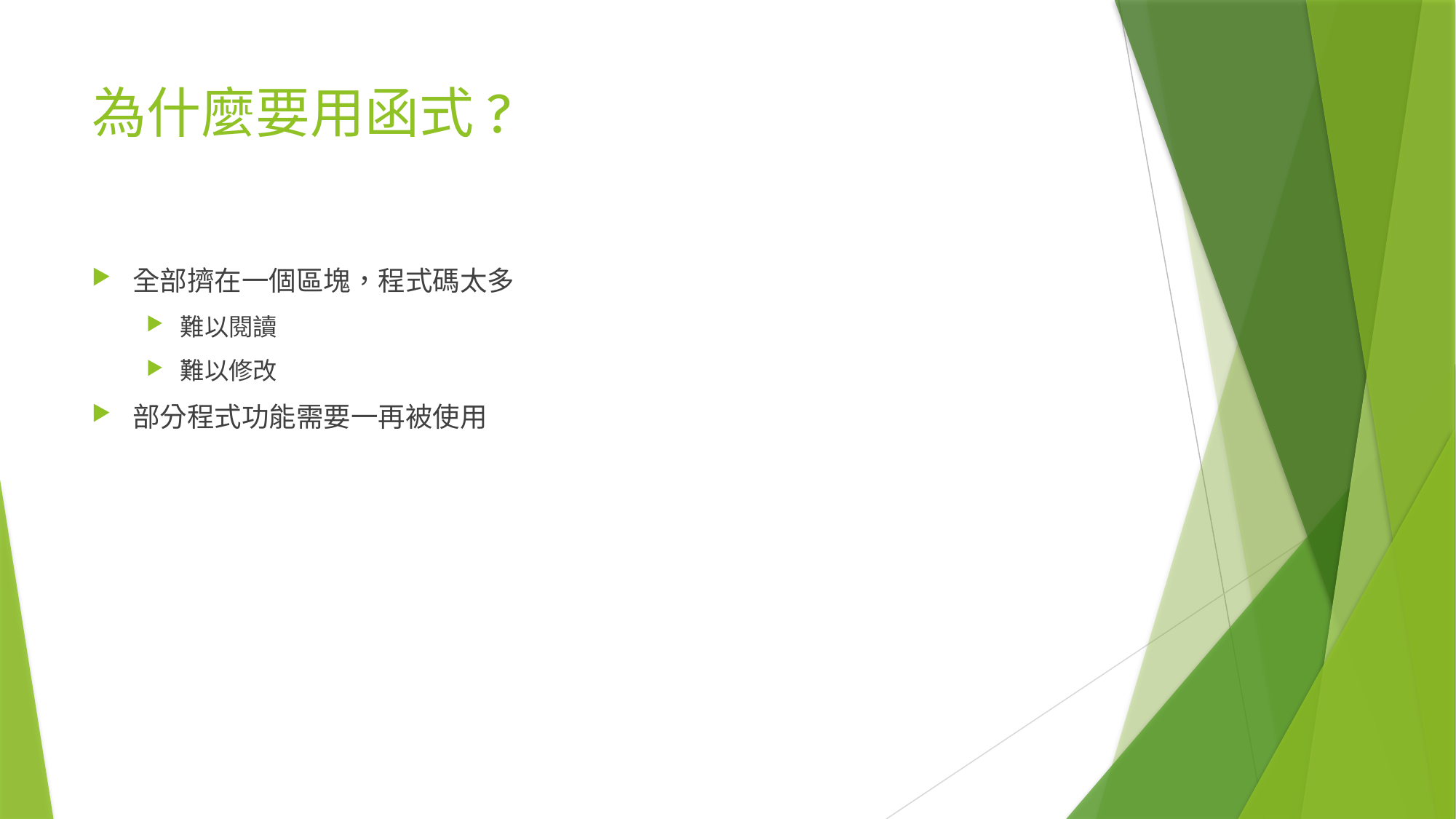

# 為什麼要用函式?
全部擠在一個區塊，程式碼太多
難以閱讀
難以修改
部分程式功能需要一再被使用